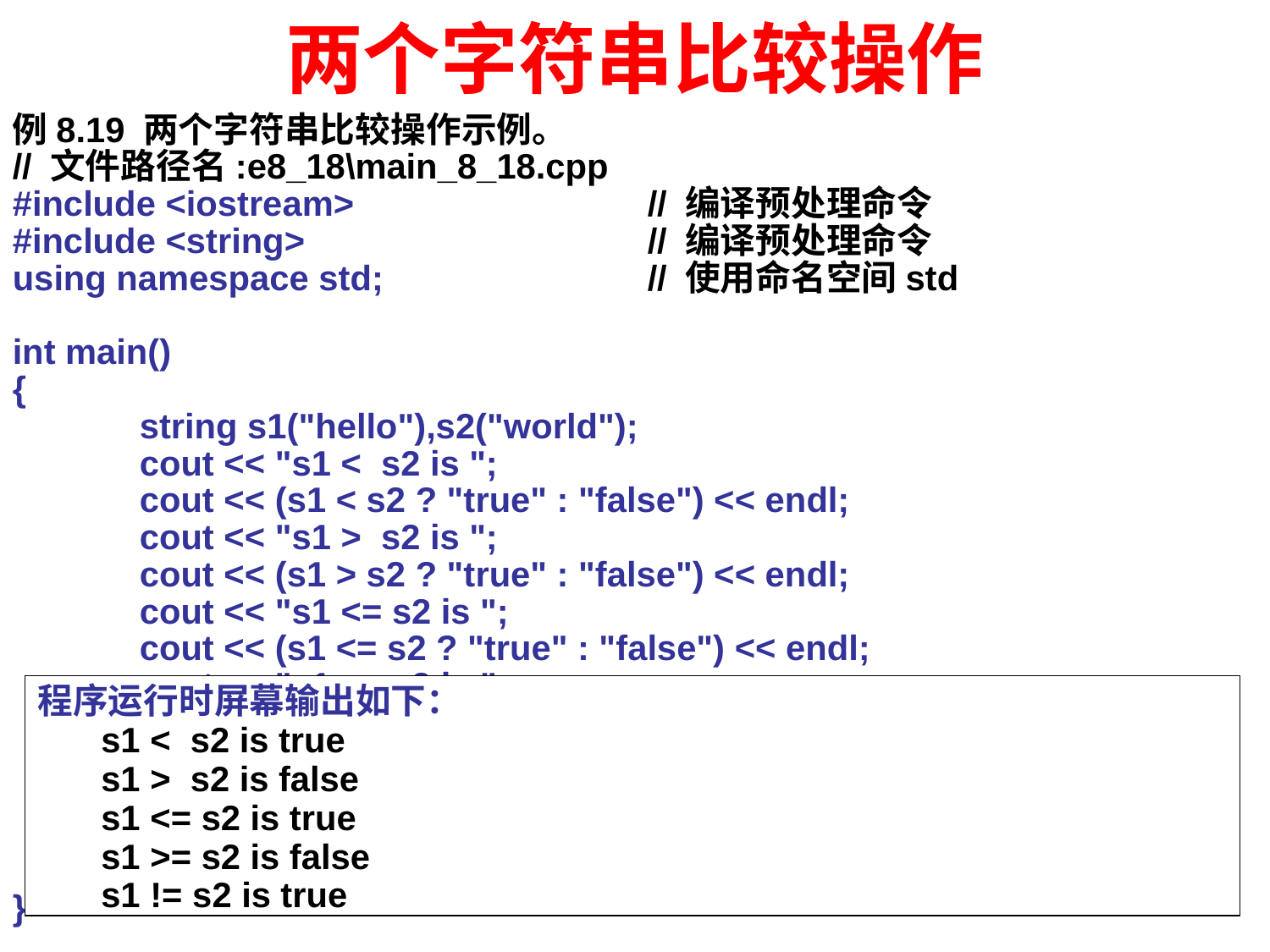

# 两个字符串比较操作
例8.19 两个字符串比较操作示例。
// 文件路径名:e8_18\main_8_18.cpp
#include <iostream>               		// 编译预处理命令
#include <string>               		// 编译预处理命令
using namespace std;			// 使用命名空间std

int main()
{
	string s1("hello"),s2("world");
	cout << "s1 <  s2 is ";
	cout << (s1 < s2 ? "true" : "false") << endl;
	cout << "s1 >  s2 is ";
	cout << (s1 > s2 ? "true" : "false") << endl;
	cout << "s1 <= s2 is ";
	cout << (s1 <= s2 ? "true" : "false") << endl;
	cout << "s1 >= s2 is ";
	cout << (s1 >= s2 ? "true" : "false") << endl;
	cout << "s1 != s2 is ";
	cout << (s1 != s2 ? "true" : "false") << endl;

	return 0;			// 返回操作系统
}
程序运行时屏幕输出如下：
s1 <  s2 is true
s1 >  s2 is false
s1 <= s2 is true
s1 >= s2 is false
s1 != s2 is true